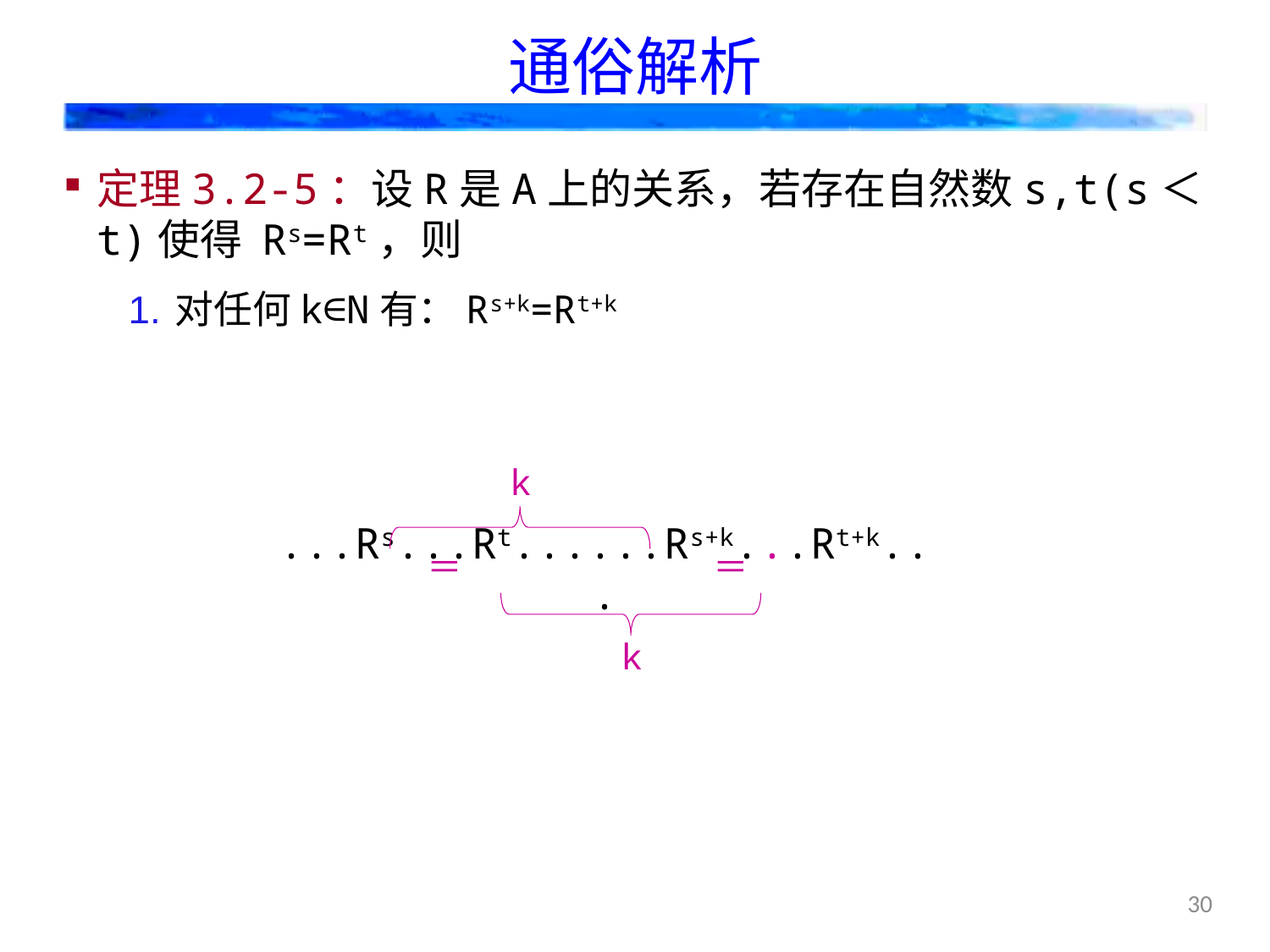

# 通俗解析
定理3.2-5：设R是A上的关系，若存在自然数s,t(s＜t)使得 Rs=Rt，则
对任何k∈N有：Rs+k=Rt+k

k
...Rs...Rt......Rs+k...Rt+k...
＝
＝

k
30